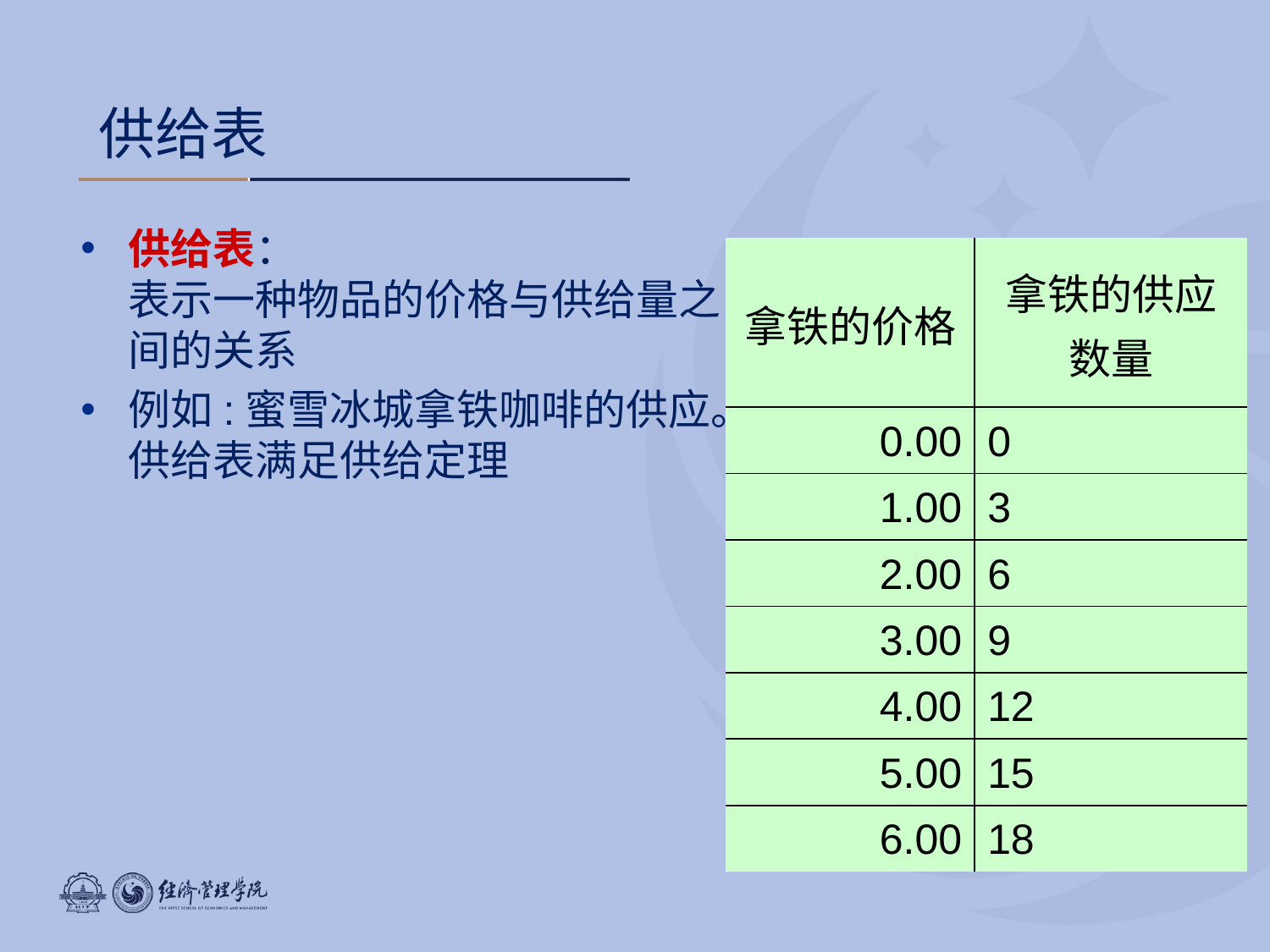

0
供给表
供给表：
表示一种物品的价格与供给量之间的关系
例如:蜜雪冰城拿铁咖啡的供应。供给表满足供给定理
| 拿铁的价格 | 拿铁的供应数量 |
| --- | --- |
| 0.00 | 0 |
| 1.00 | 3 |
| 2.00 | 6 |
| 3.00 | 9 |
| 4.00 | 12 |
| 5.00 | 15 |
| 6.00 | 18 |